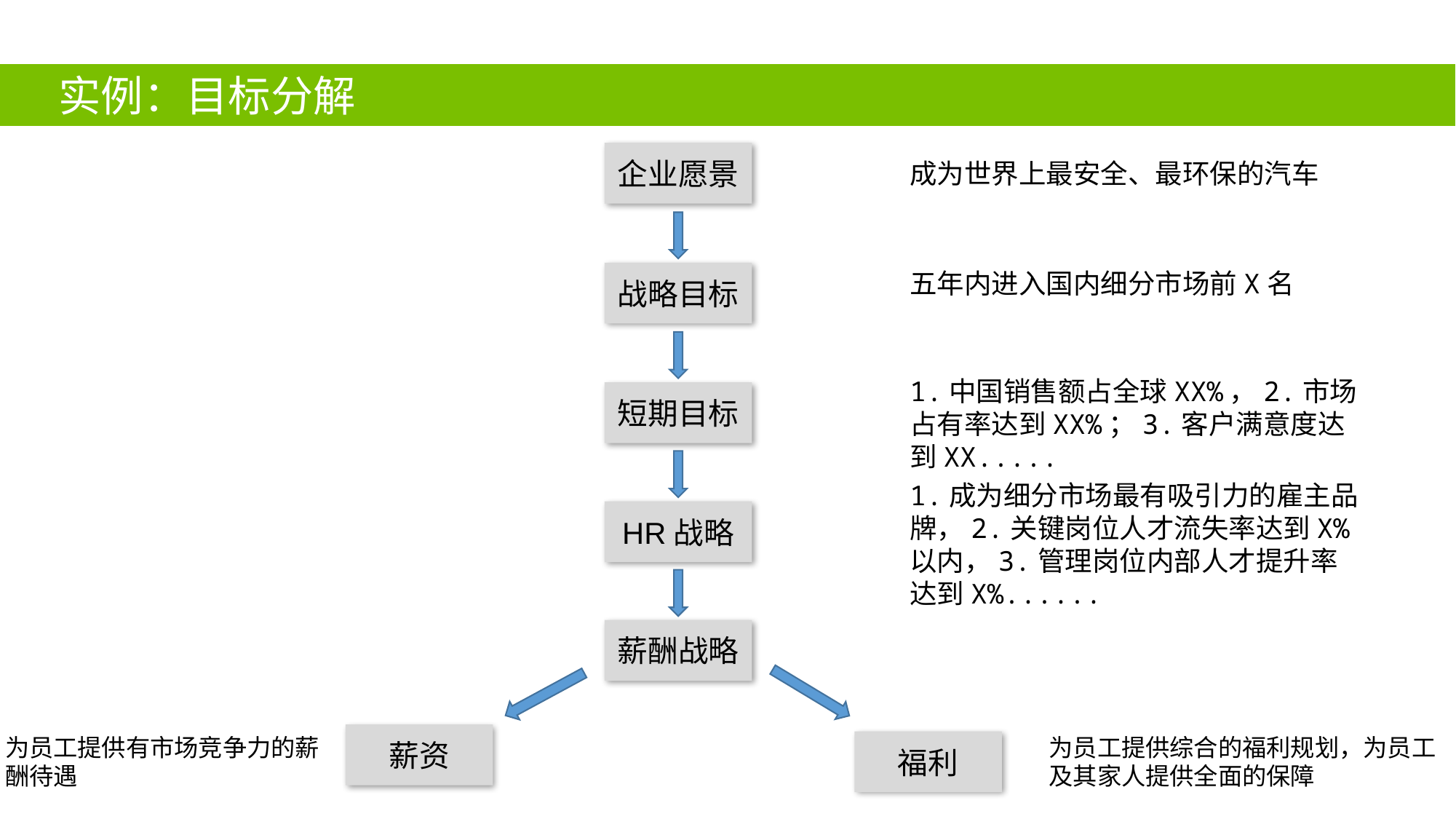

实例：目标分解
企业愿景
成为世界上最安全、最环保的汽车

五年内进入国内细分市场前X名
战略目标

1.中国销售额占全球XX%，2.市场占有率达到XX%；3.客户满意度达到XX.....
短期目标

1.成为细分市场最有吸引力的雇主品牌，2.关键岗位人才流失率达到X%以内，3.管理岗位内部人才提升率达到X%......
HR战略

薪酬战略

薪资
为员工提供有市场竞争力的薪酬待遇
为员工提供综合的福利规划，为员工及其家人提供全面的保障
福利